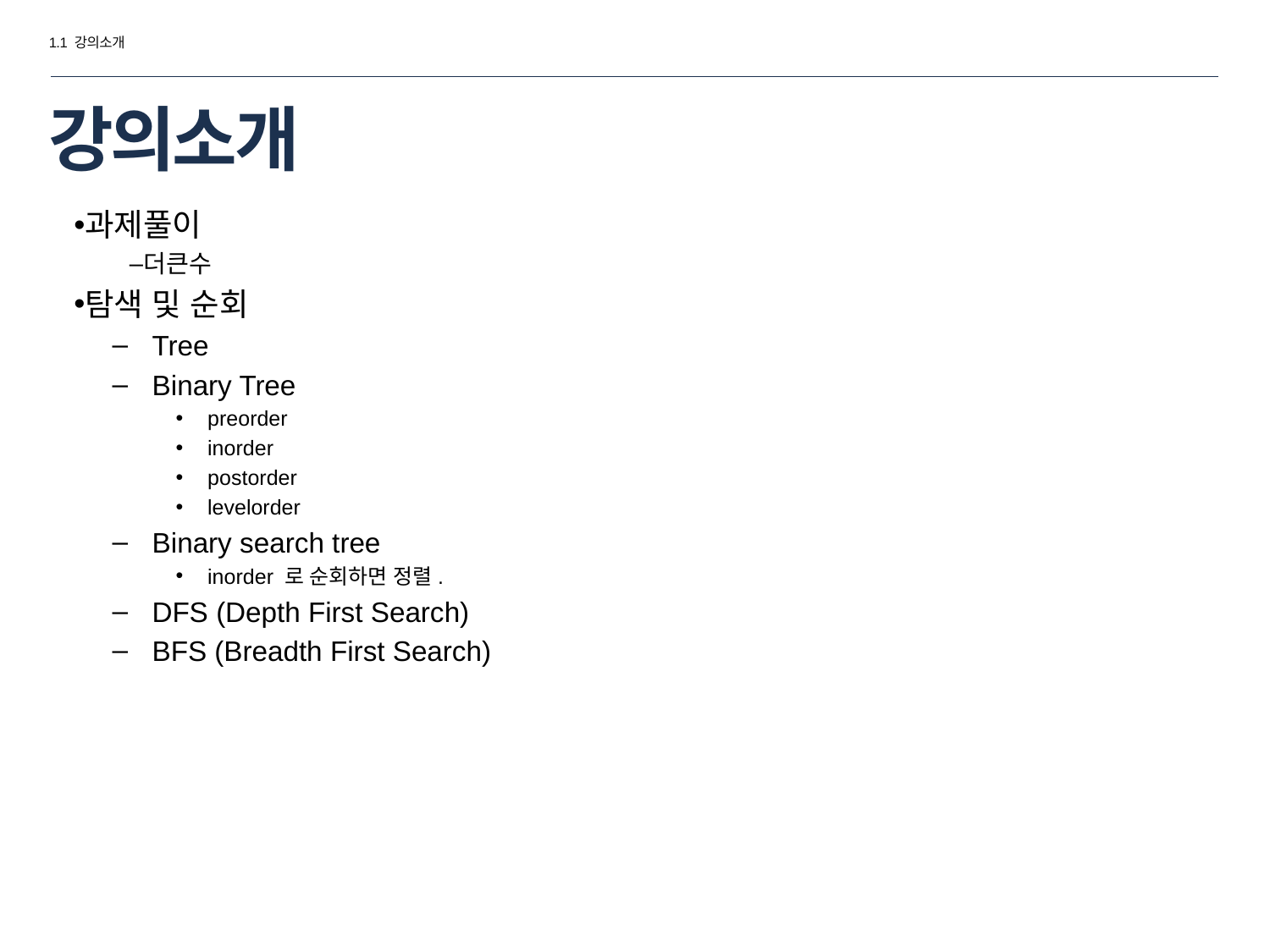

1.1 강의소개
# 강의소개
과제풀이
더큰수
탐색 및 순회
Tree
Binary Tree
preorder
inorder
postorder
levelorder
Binary search tree
inorder 로 순회하면 정렬.
DFS (Depth First Search)
BFS (Breadth First Search)